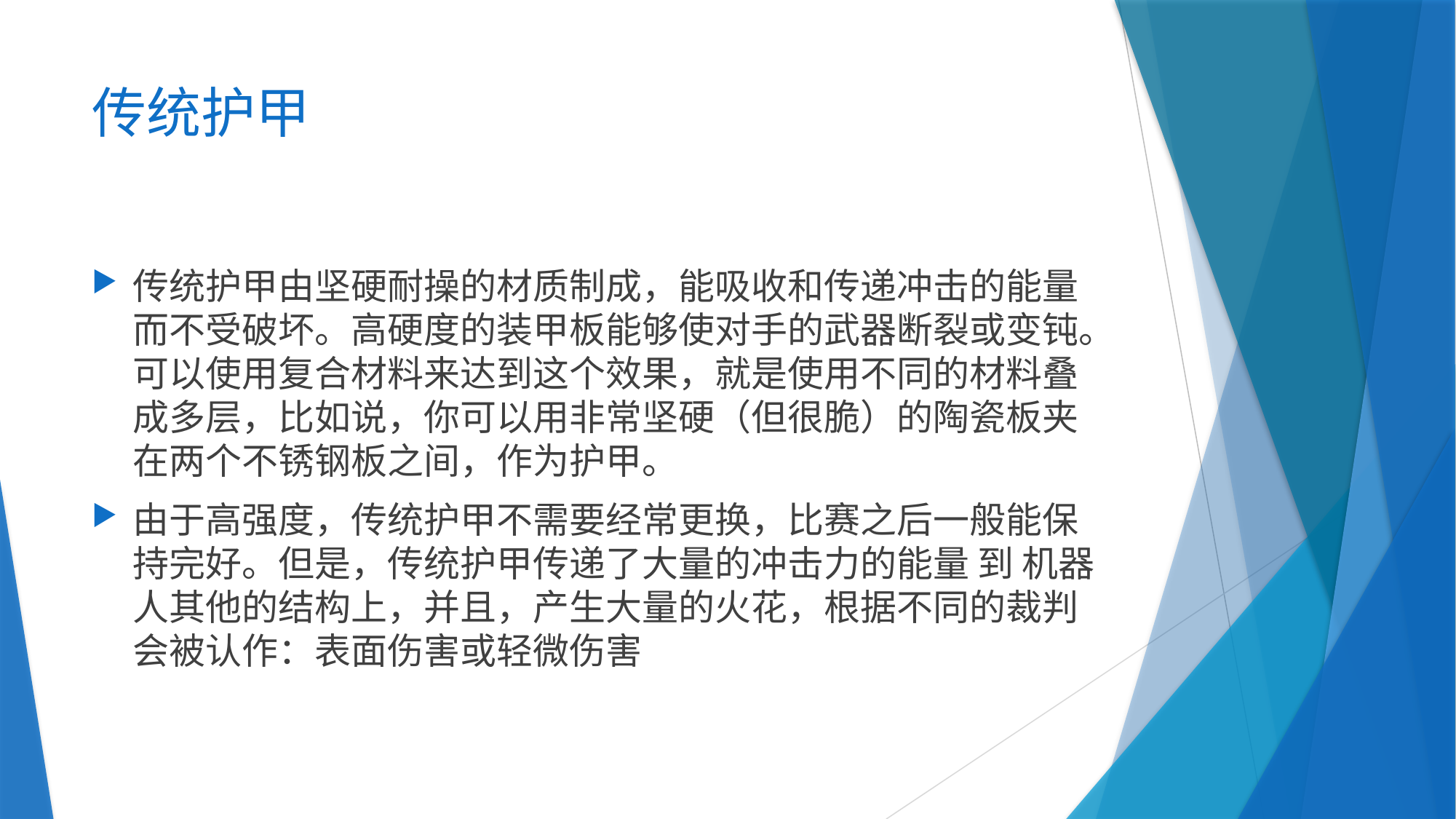

# 传统护甲
传统护甲由坚硬耐操的材质制成，能吸收和传递冲击的能量而不受破坏。高硬度的装甲板能够使对手的武器断裂或变钝。可以使用复合材料来达到这个效果，就是使用不同的材料叠成多层，比如说，你可以用非常坚硬（但很脆）的陶瓷板夹在两个不锈钢板之间，作为护甲。
由于高强度，传统护甲不需要经常更换，比赛之后一般能保持完好。但是，传统护甲传递了大量的冲击力的能量 到 机器人其他的结构上，并且，产生大量的火花，根据不同的裁判会被认作：表面伤害或轻微伤害